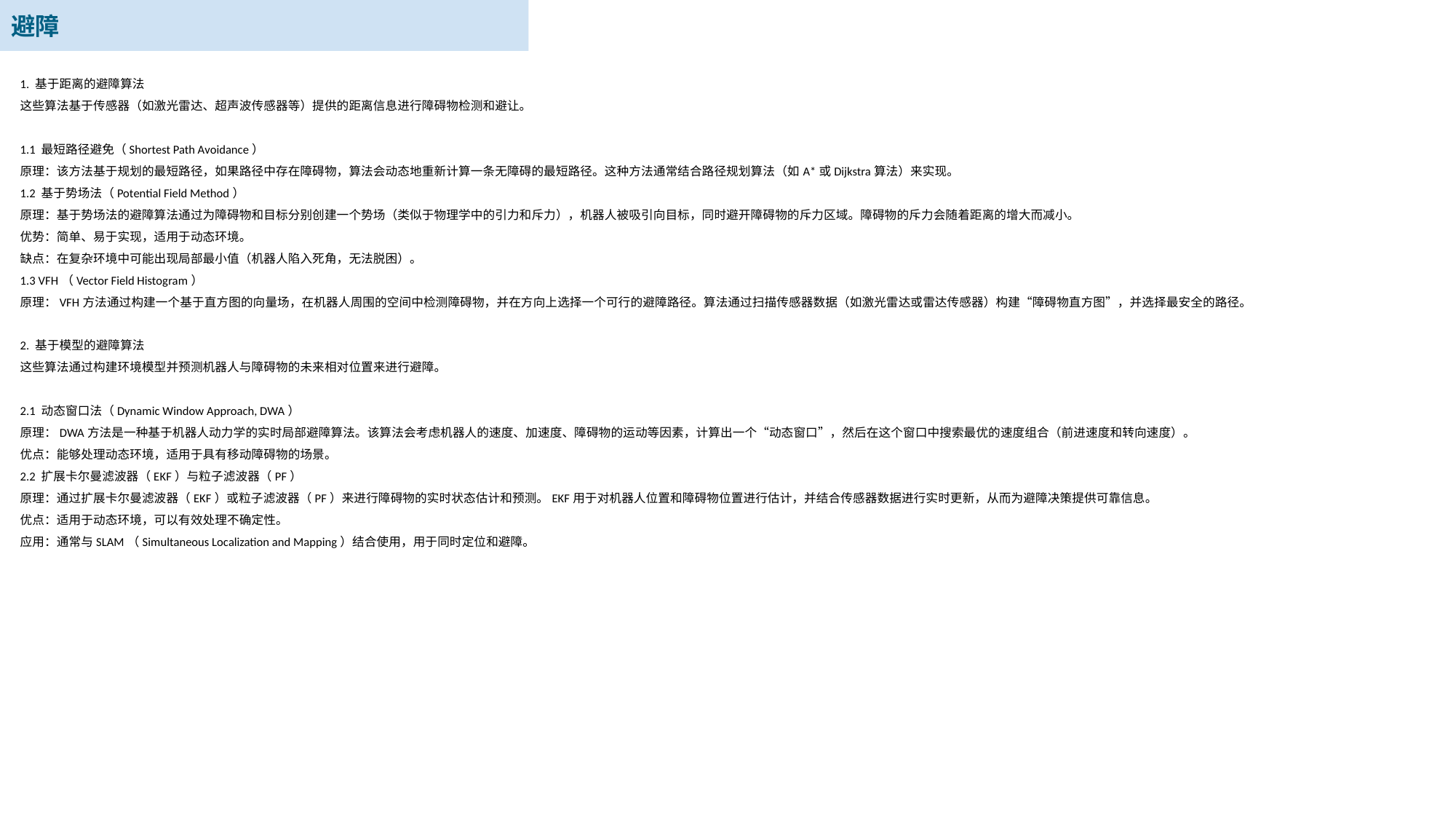

避障
1. 基于距离的避障算法
这些算法基于传感器（如激光雷达、超声波传感器等）提供的距离信息进行障碍物检测和避让。

1.1 最短路径避免（Shortest Path Avoidance）
原理：该方法基于规划的最短路径，如果路径中存在障碍物，算法会动态地重新计算一条无障碍的最短路径。这种方法通常结合路径规划算法（如A*或Dijkstra算法）来实现。
1.2 基于势场法（Potential Field Method）
原理：基于势场法的避障算法通过为障碍物和目标分别创建一个势场（类似于物理学中的引力和斥力），机器人被吸引向目标，同时避开障碍物的斥力区域。障碍物的斥力会随着距离的增大而减小。
优势：简单、易于实现，适用于动态环境。
缺点：在复杂环境中可能出现局部最小值（机器人陷入死角，无法脱困）。
1.3 VFH（Vector Field Histogram）
原理：VFH方法通过构建一个基于直方图的向量场，在机器人周围的空间中检测障碍物，并在方向上选择一个可行的避障路径。算法通过扫描传感器数据（如激光雷达或雷达传感器）构建“障碍物直方图”，并选择最安全的路径。

2. 基于模型的避障算法
这些算法通过构建环境模型并预测机器人与障碍物的未来相对位置来进行避障。

2.1 动态窗口法（Dynamic Window Approach, DWA）
原理：DWA方法是一种基于机器人动力学的实时局部避障算法。该算法会考虑机器人的速度、加速度、障碍物的运动等因素，计算出一个“动态窗口”，然后在这个窗口中搜索最优的速度组合（前进速度和转向速度）。
优点：能够处理动态环境，适用于具有移动障碍物的场景。
2.2 扩展卡尔曼滤波器（EKF）与粒子滤波器（PF）
原理：通过扩展卡尔曼滤波器（EKF）或粒子滤波器（PF）来进行障碍物的实时状态估计和预测。EKF用于对机器人位置和障碍物位置进行估计，并结合传感器数据进行实时更新，从而为避障决策提供可靠信息。
优点：适用于动态环境，可以有效处理不确定性。
应用：通常与SLAM（Simultaneous Localization and Mapping）结合使用，用于同时定位和避障。